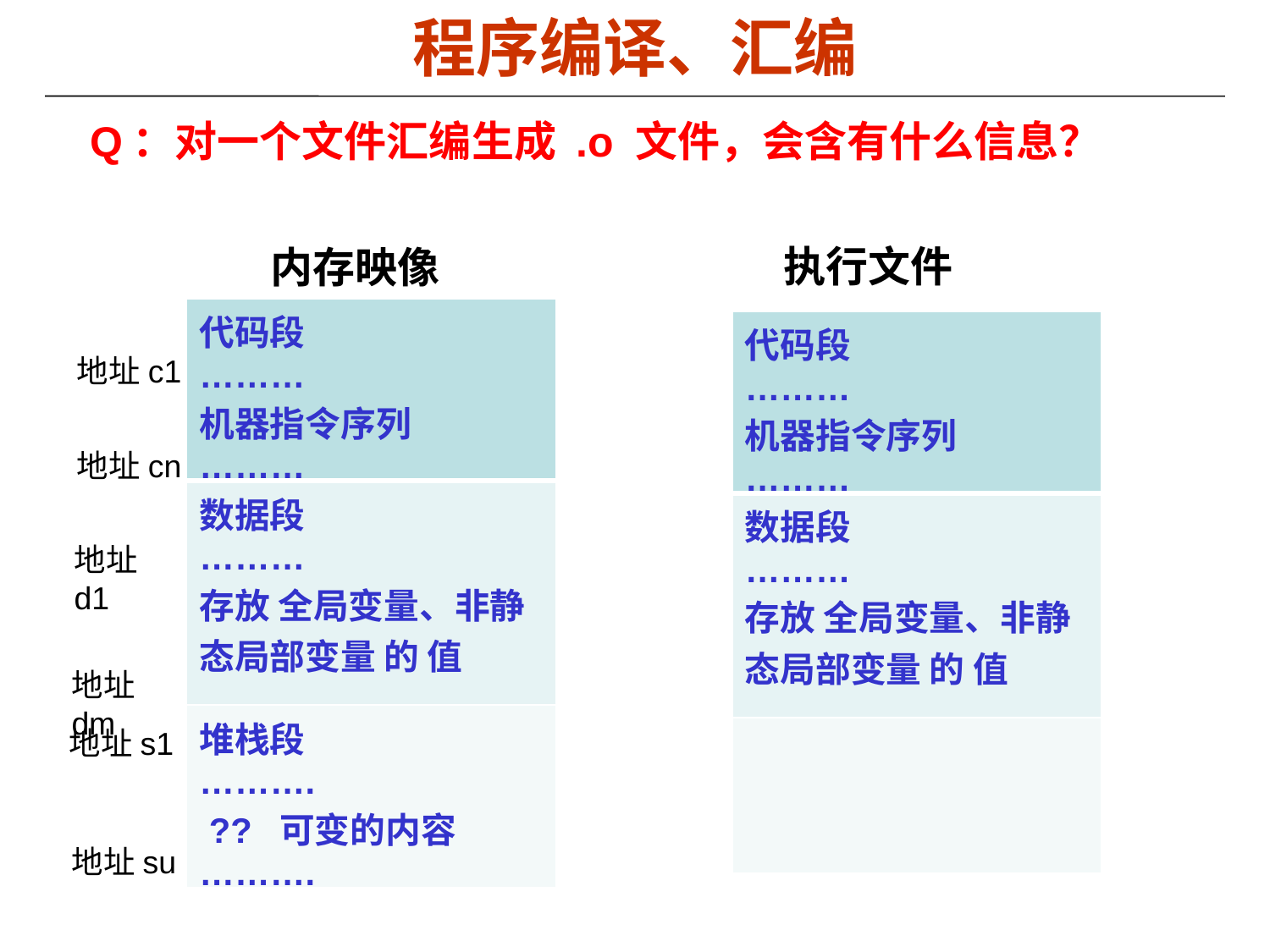

# 程序编译、汇编
Q：对一个文件汇编生成 .o 文件，会含有什么信息？
执行文件
内存映像
| 代码段 ……… 机器指令序列 ……… |
| --- |
| 数据段 ……… 存放 全局变量、非静态局部变量 的 值 ……….. |
| 堆栈段 ………. ?? 可变的内容 ………. |
| 代码段 ……… 机器指令序列 ……… |
| --- |
| 数据段 ……… 存放 全局变量、非静态局部变量 的 值 ……….. |
|  |
地址c1
地址cn
地址d1
地址dm
地址s1
地址su